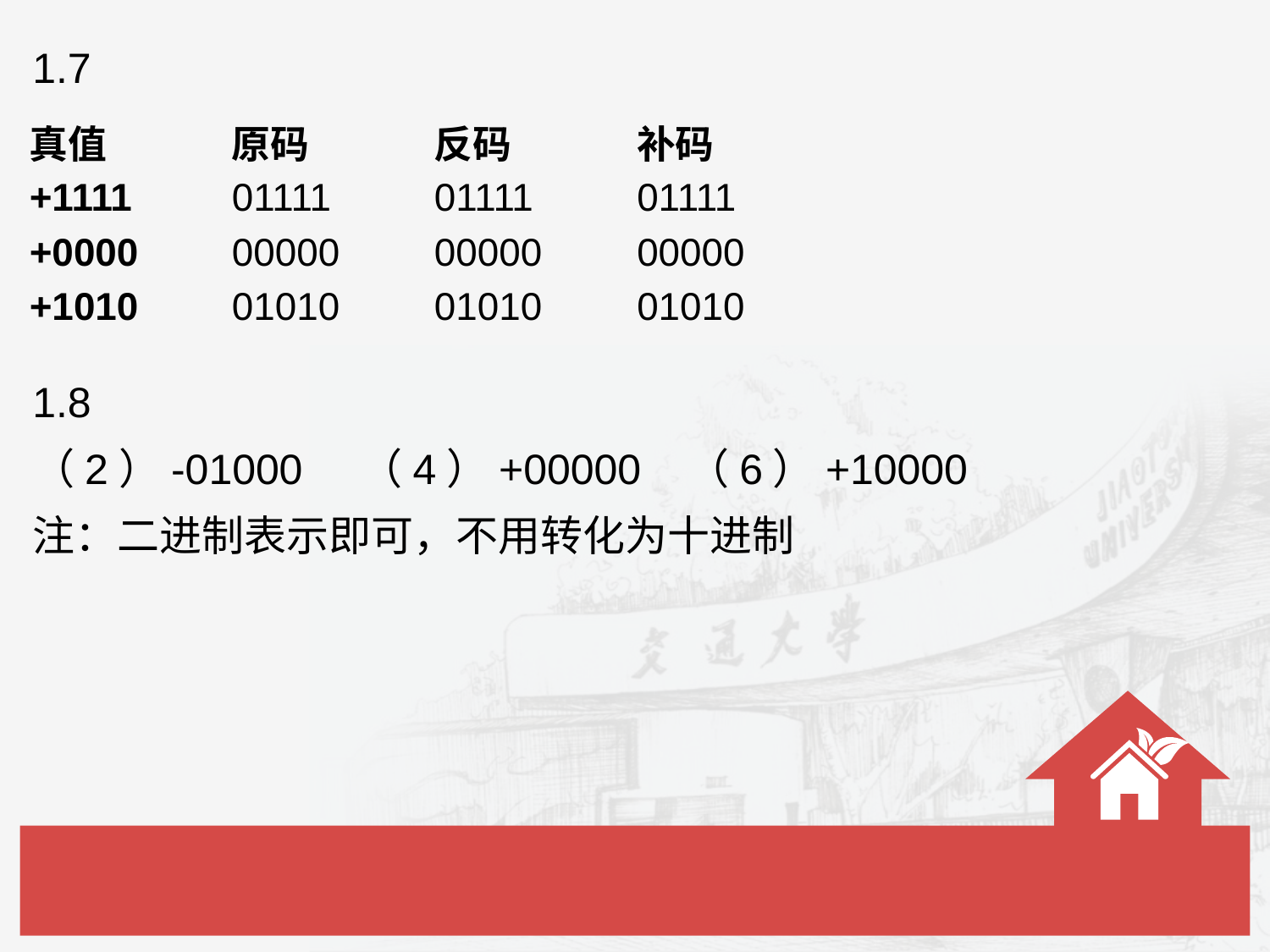

1.7

1.8
（2）-01000    （4）+00000   （6）+10000
注：二进制表示即可，不用转化为十进制
| 真值 | 原码 | 反码 | 补码 |
| --- | --- | --- | --- |
| +1111 | 01111 | 01111 | 01111 |
| +0000 | 00000 | 00000 | 00000 |
| +1010 | 01010 | 01010 | 01010 |